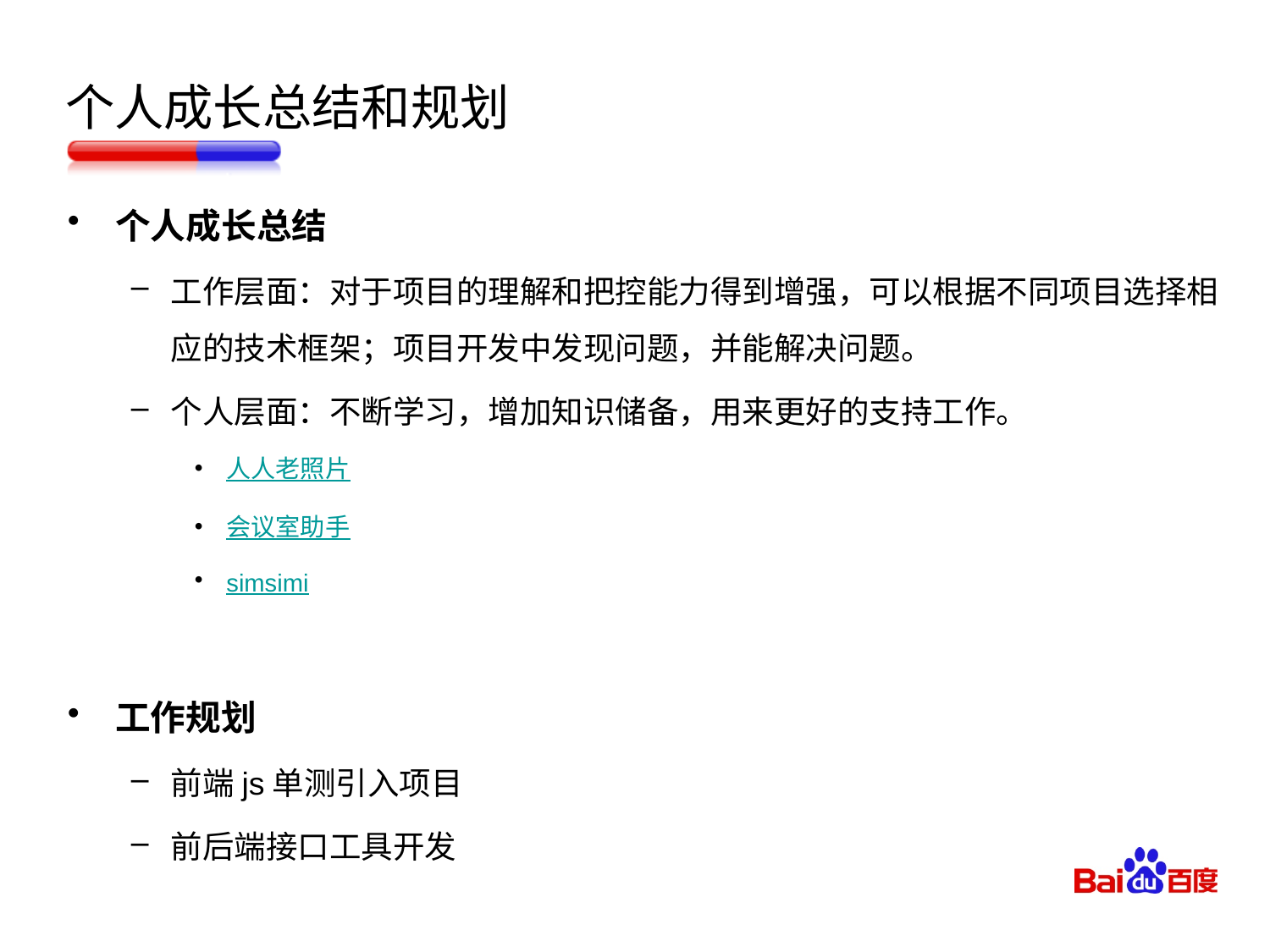

个人成长总结和规划
个人成长总结
工作层面：对于项目的理解和把控能力得到增强，可以根据不同项目选择相应的技术框架；项目开发中发现问题，并能解决问题。
个人层面：不断学习，增加知识储备，用来更好的支持工作。
人人老照片
会议室助手
simsimi

工作规划
前端js单测引入项目
前后端接口工具开发